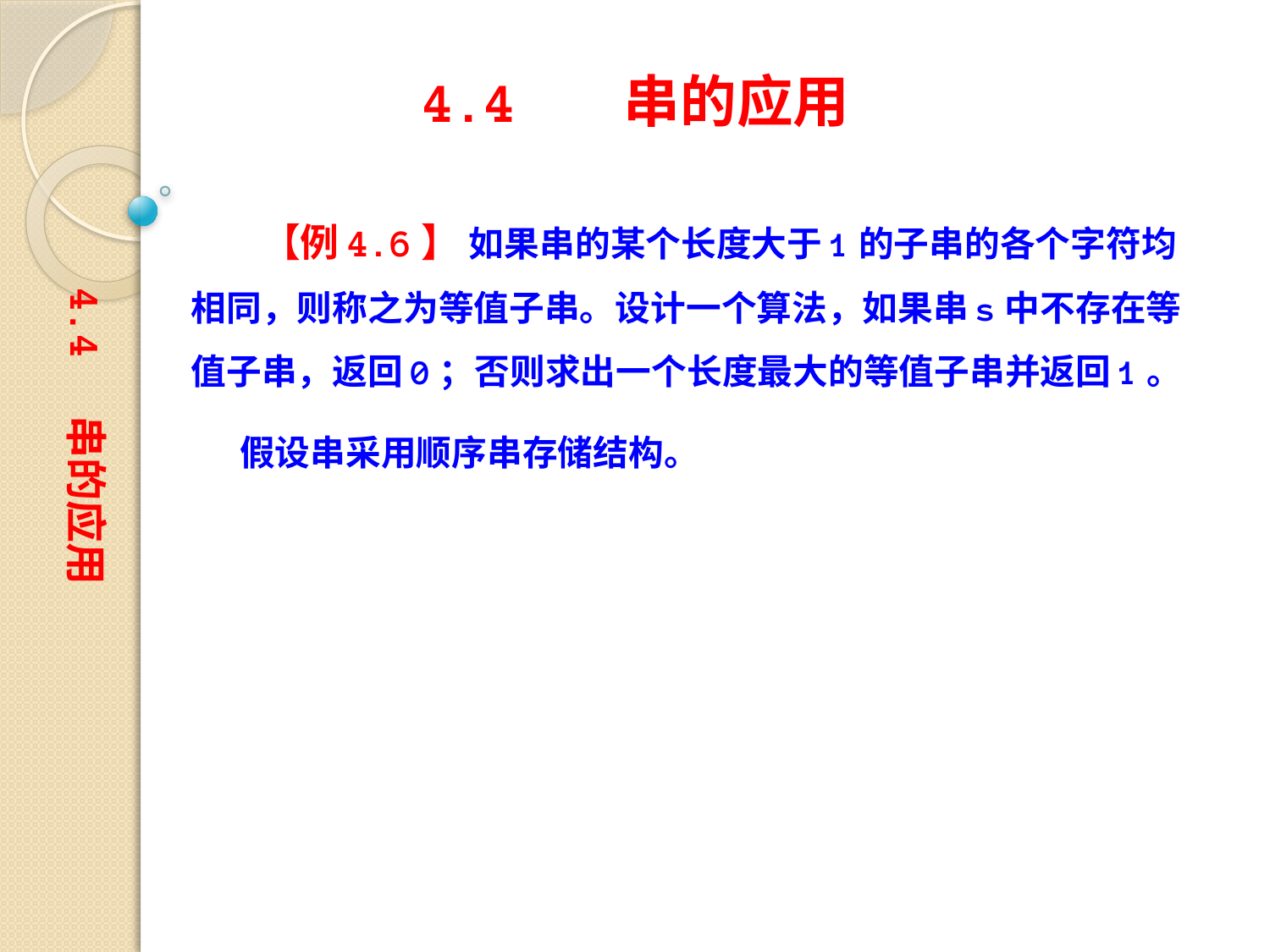

4.4   串的应用
　　【例4.6】 如果串的某个长度大于1的子串的各个字符均相同，则称之为等值子串。设计一个算法，如果串s中不存在等值子串，返回0；否则求出一个长度最大的等值子串并返回1。
     假设串采用顺序串存储结构。
4.4  串的应用